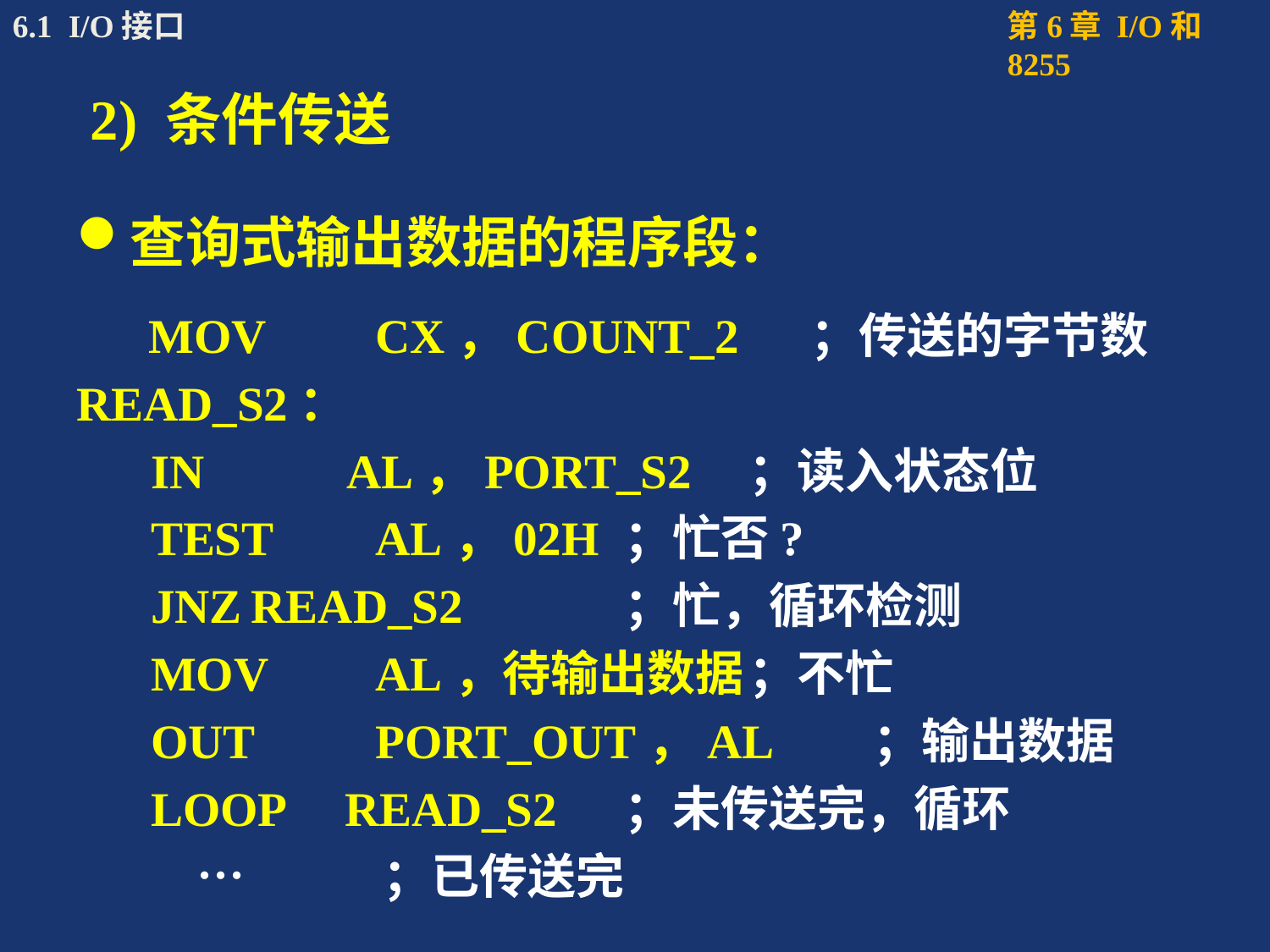

# 2) 条件传送
查询式输出数据的程序段：
	  MOV	CX，COUNT_2     ；传送的字节数
READ_S2：
	  IN            AL，PORT_S2	；读入状态位
	  TEST	AL，02H		；忙否?
	  JNZ	READ_S2		；忙，循环检测
	  MOV	AL，待输出数据	；不忙
	  OUT	PORT_OUT，AL	；输出数据
	  LOOP     READ_S2		；未传送完，循环
           …											           ；已传送完